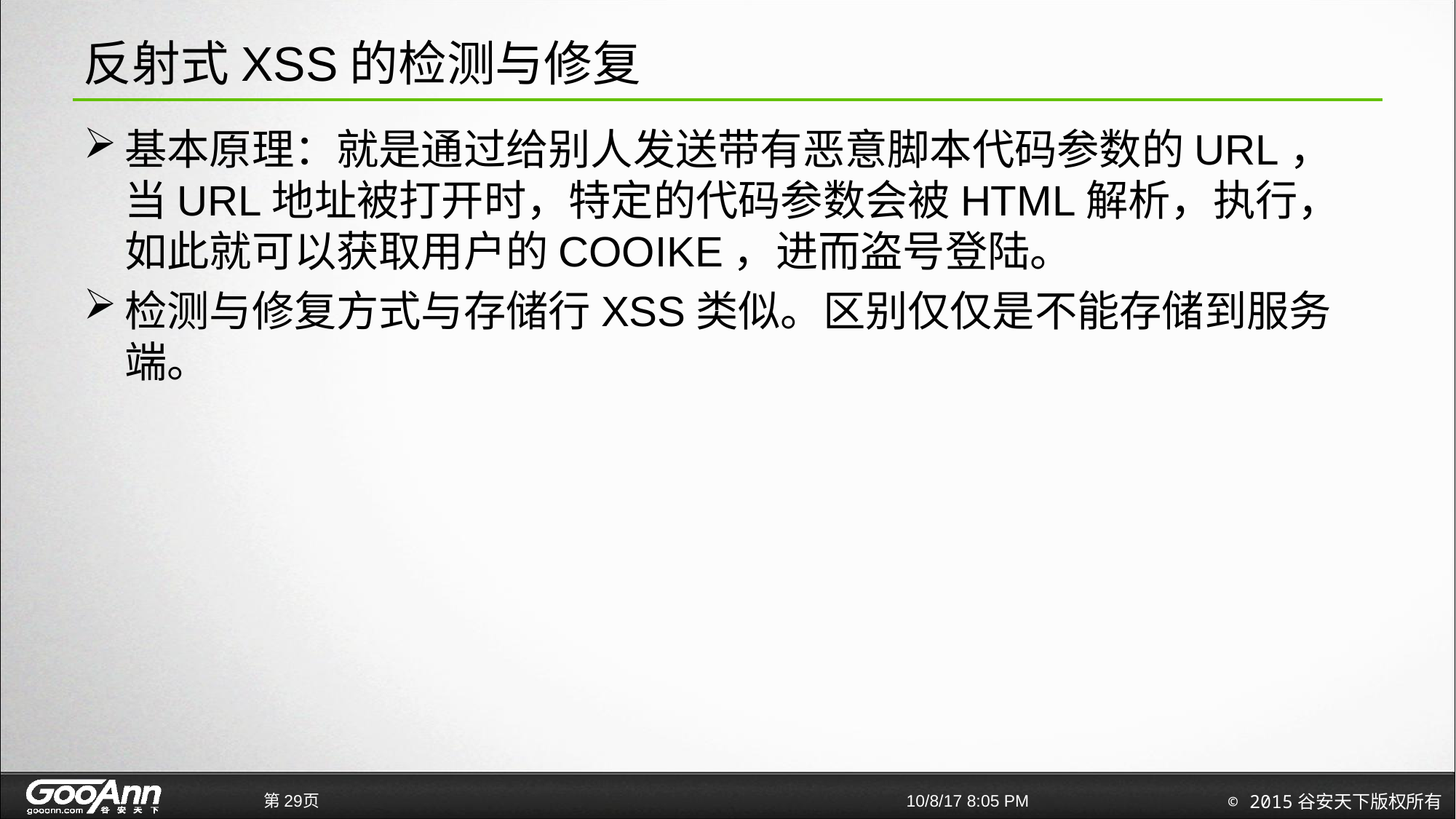

# 反射式XSS的检测与修复
基本原理：就是通过给别人发送带有恶意脚本代码参数的URL，当URL地址被打开时，特定的代码参数会被HTML解析，执行，如此就可以获取用户的COOIKE，进而盗号登陆。
检测与修复方式与存储行XSS类似。区别仅仅是不能存储到服务端。